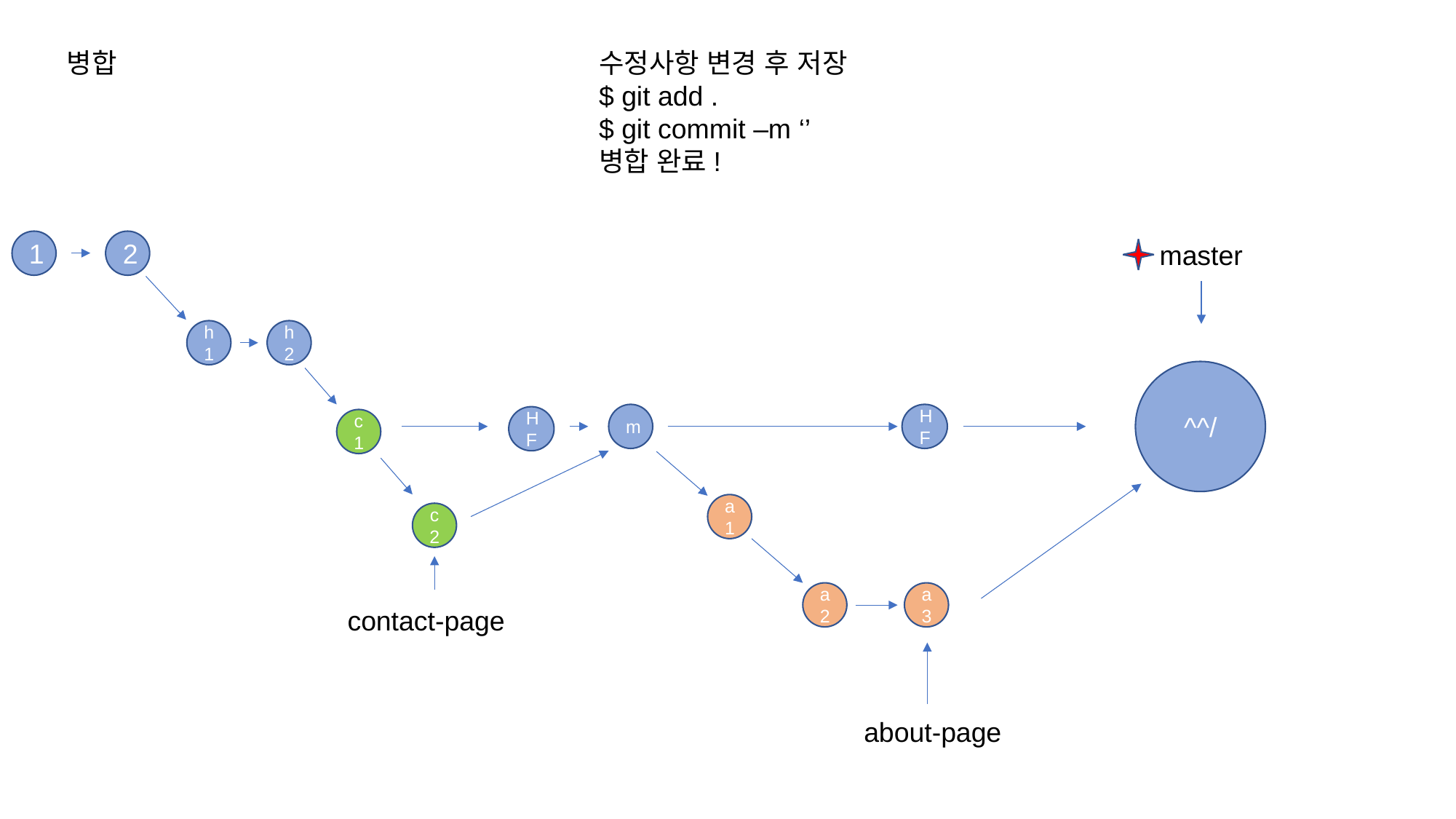

병합
수정사항 변경 후 저장
$ git add .
$ git commit –m ‘’
병합 완료!
1
2
master

h1
h2
^^/
m
HF
HF
c1
a1
c2
a2
a3
contact-page
about-page